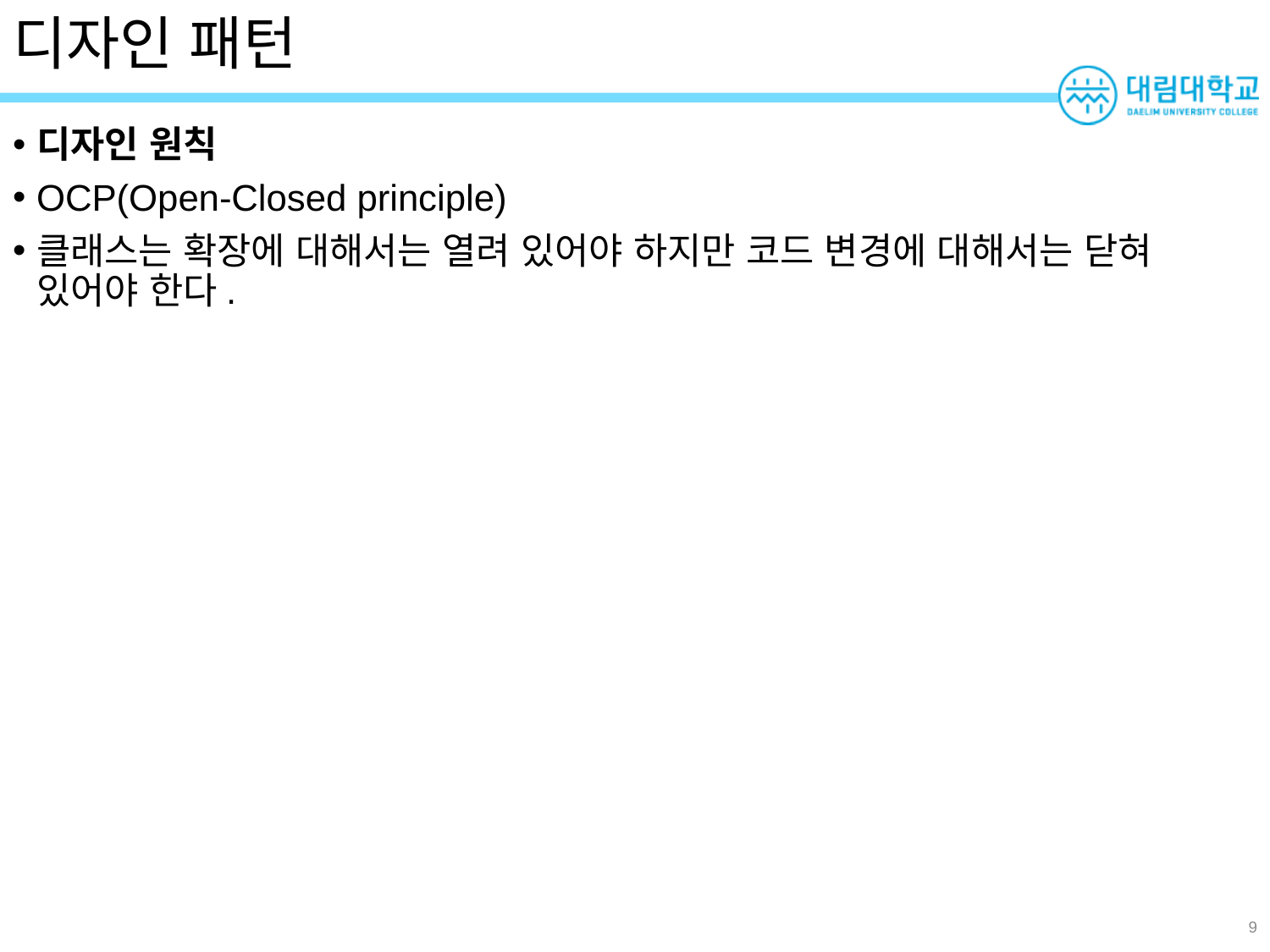

# 디자인 패턴
디자인 원칙
OCP(Open-Closed principle)
클래스는 확장에 대해서는 열려 있어야 하지만 코드 변경에 대해서는 닫혀 있어야 한다.

9